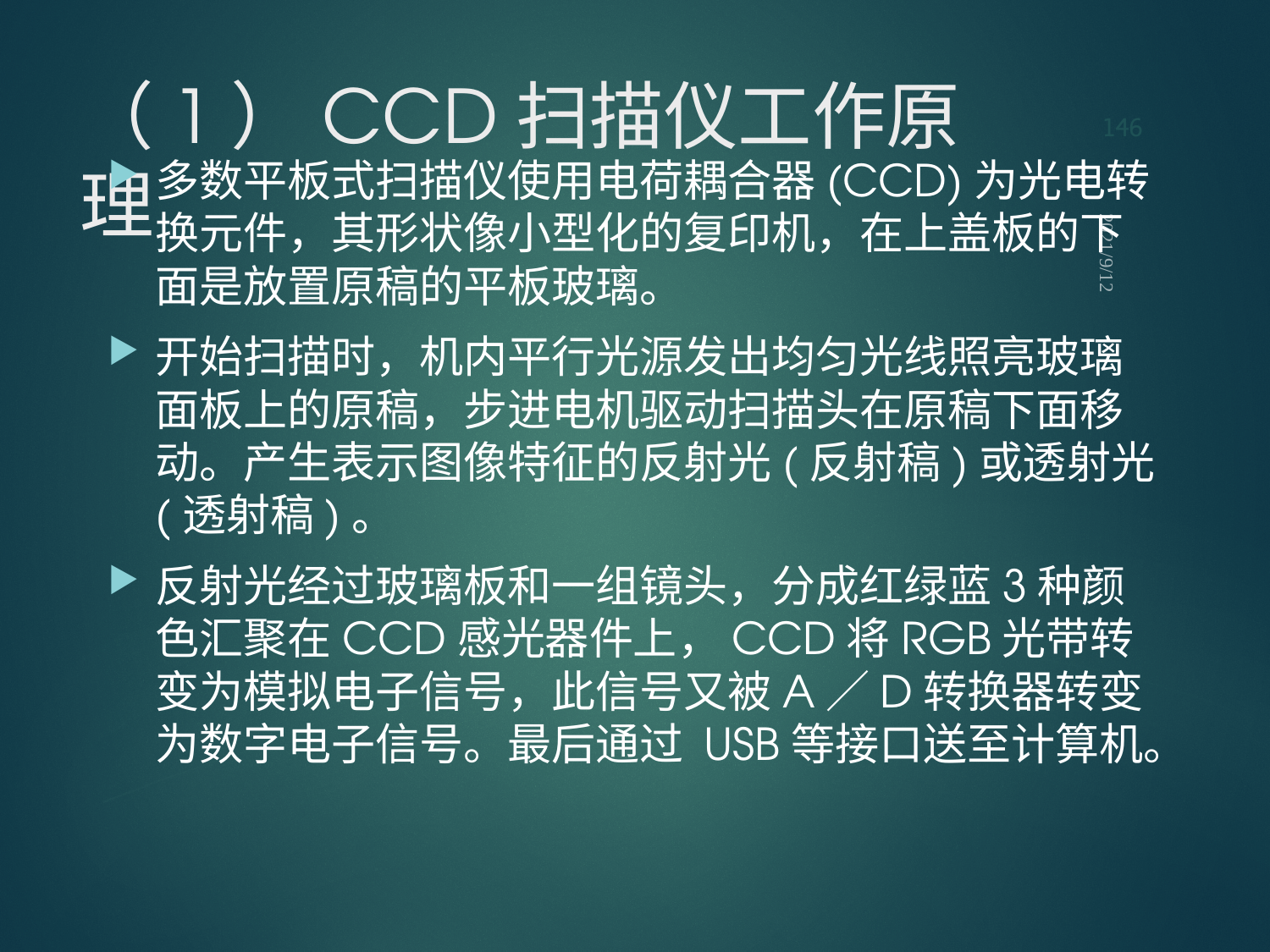

146
# （1）CCD扫描仪工作原理
多数平板式扫描仪使用电荷耦合器(CCD)为光电转换元件，其形状像小型化的复印机，在上盖板的下面是放置原稿的平板玻璃。
开始扫描时，机内平行光源发出均匀光线照亮玻璃面板上的原稿，步进电机驱动扫描头在原稿下面移动。产生表示图像特征的反射光(反射稿)或透射光(透射稿)。
反射光经过玻璃板和一组镜头，分成红绿蓝3种颜色汇聚在CCD感光器件上，CCD将RGB光带转变为模拟电子信号，此信号又被A／D转换器转变为数字电子信号。最后通过 USB等接口送至计算机。

2021/9/12